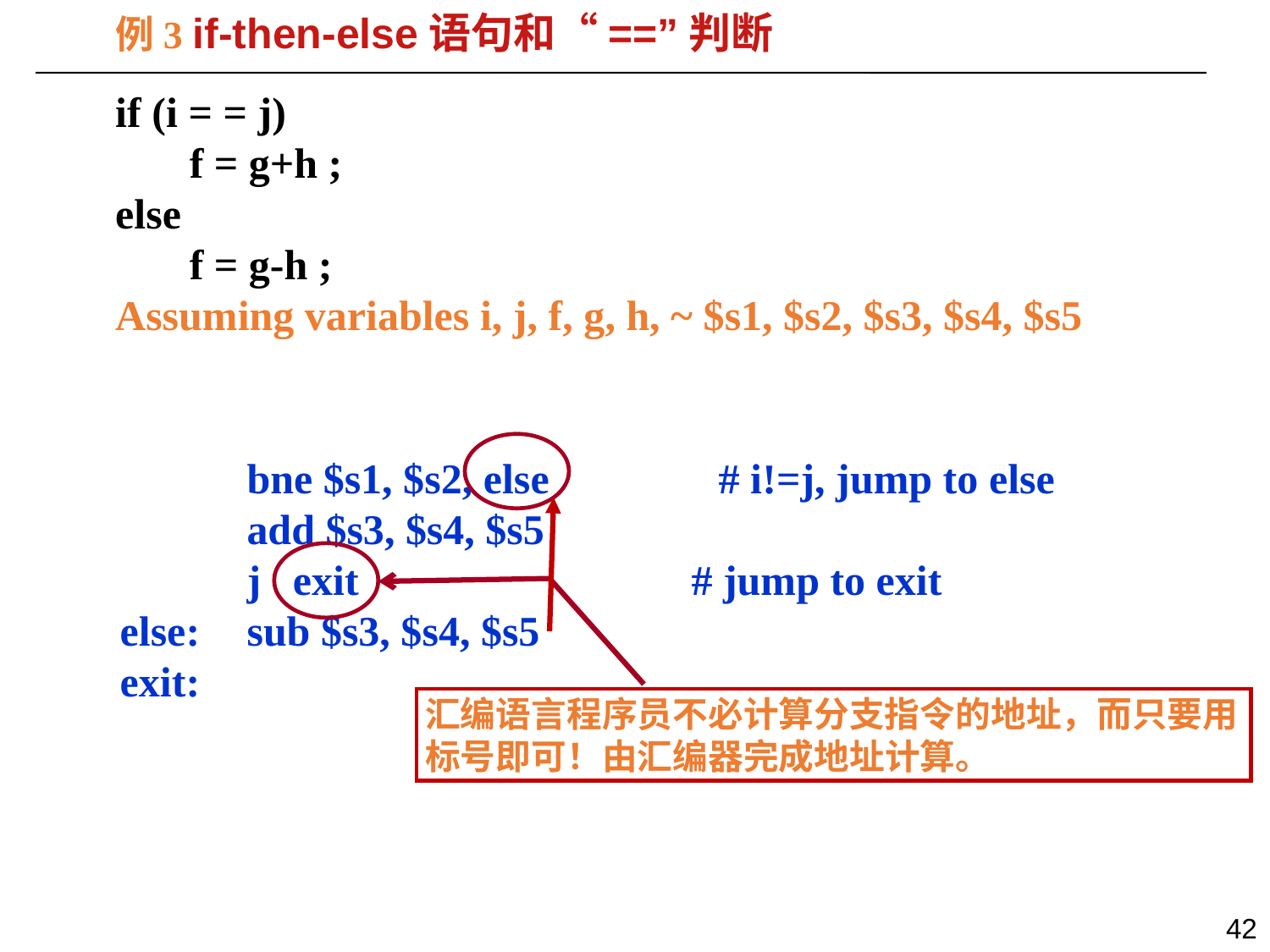

例3 if-then-else语句和“==”判断
if (i = = j)
       f = g+h ;
else
       f = g-h ;
Assuming variables i, j, f, g, h, ~ $s1, $s2, $s3, $s4, $s5

汇编语言程序员不必计算分支指令的地址，而只要用标号即可！由汇编器完成地址计算。
	bne $s1, $s2, else                # i!=j, jump to else
	add $s3, $s4, $s5
	j   exit			      # jump to exit
else:	sub $s3, $s4, $s5
exit: